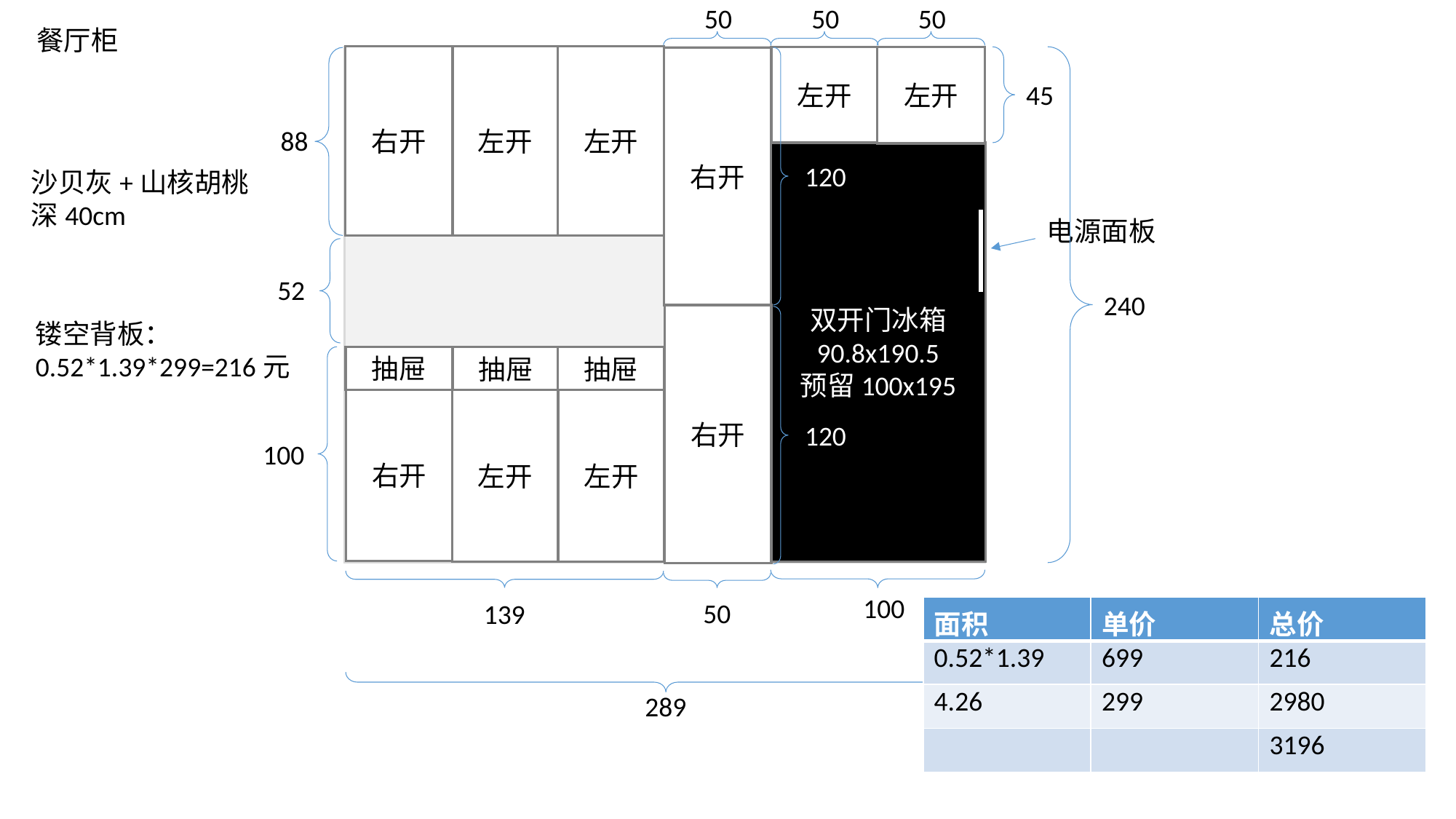

50
50
50
餐厅柜
左开
右开
左开

左开
左开
右开

45
88
双开门冰箱
90.8x190.5
预留100x195
120
沙贝灰+山核胡桃
深40cm

电源面板

52
240
右开

镂空背板：
0.52*1.39*299=216元

抽屉
抽屉
抽屉

右开
左开
左开
120

100

100
50
139
| 面积 | 单价 | 总价 |
| --- | --- | --- |
| 0.52\*1.39 | 699 | 216 |
| 4.26 | 299 | 2980 |
|  |  | 3196 |
289